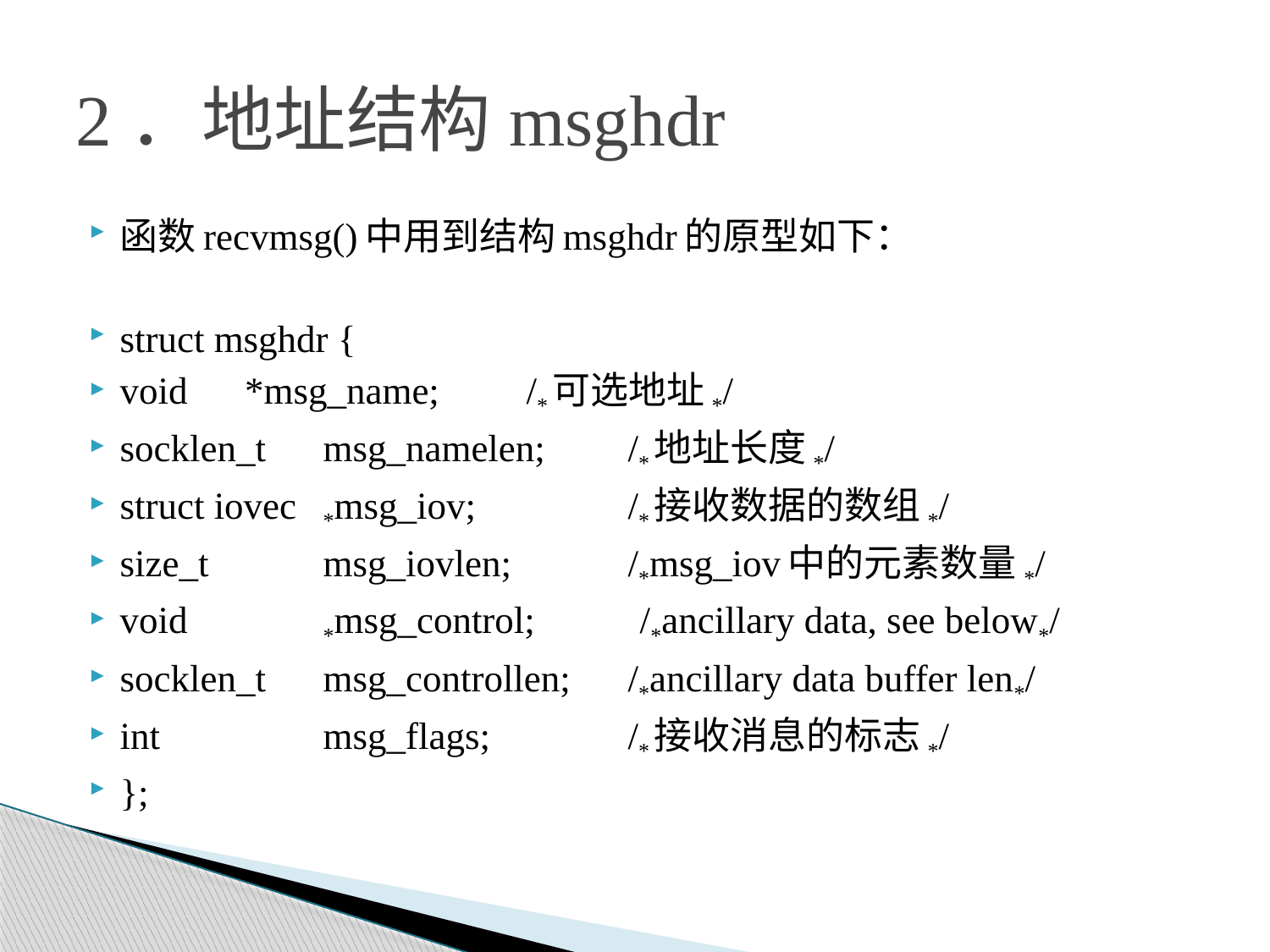

# 2．地址结构msghdr
函数recvmsg()中用到结构msghdr的原型如下：

struct msghdr {
void      *msg_name;     		/*可选地址*/
socklen_t   	msg_namelen;    	/*地址长度*/
struct iovec	*msg_iov;      	/*接收数据的数组*/
size_t      	msg_iovlen;     	/*msg_iov中的元素数量*/
void       	*msg_control;           /*ancillary data, see below*/
socklen_t   	msg_controllen;	/*ancillary data buffer len*/
int        	msg_flags;      	/*接收消息的标志*/
};